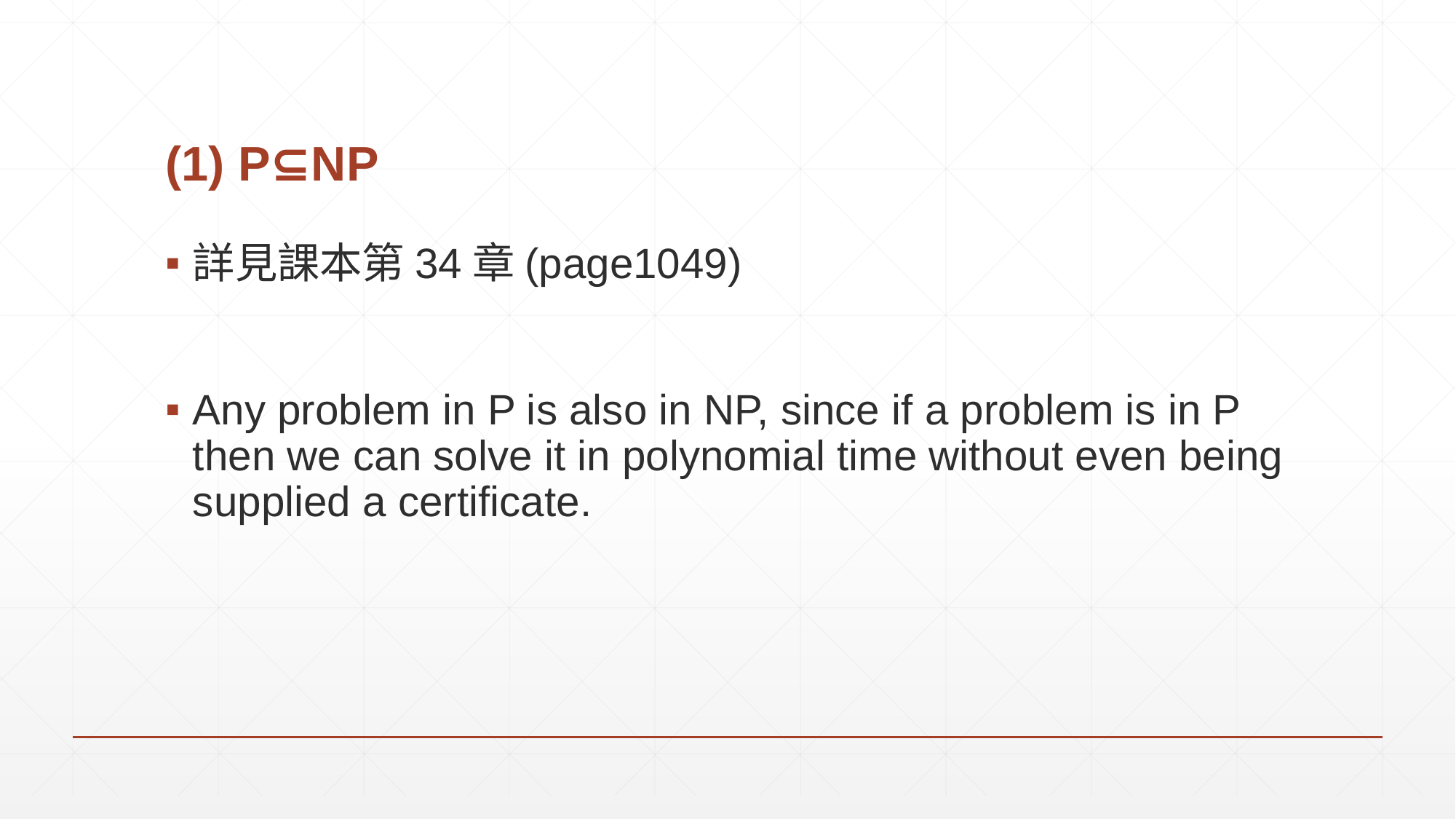

# (1) P⊆NP
詳見課本第34章(page1049)

Any problem in P is also in NP, since if a problem is in P then we can solve it in polynomial time without even being supplied a certificate.